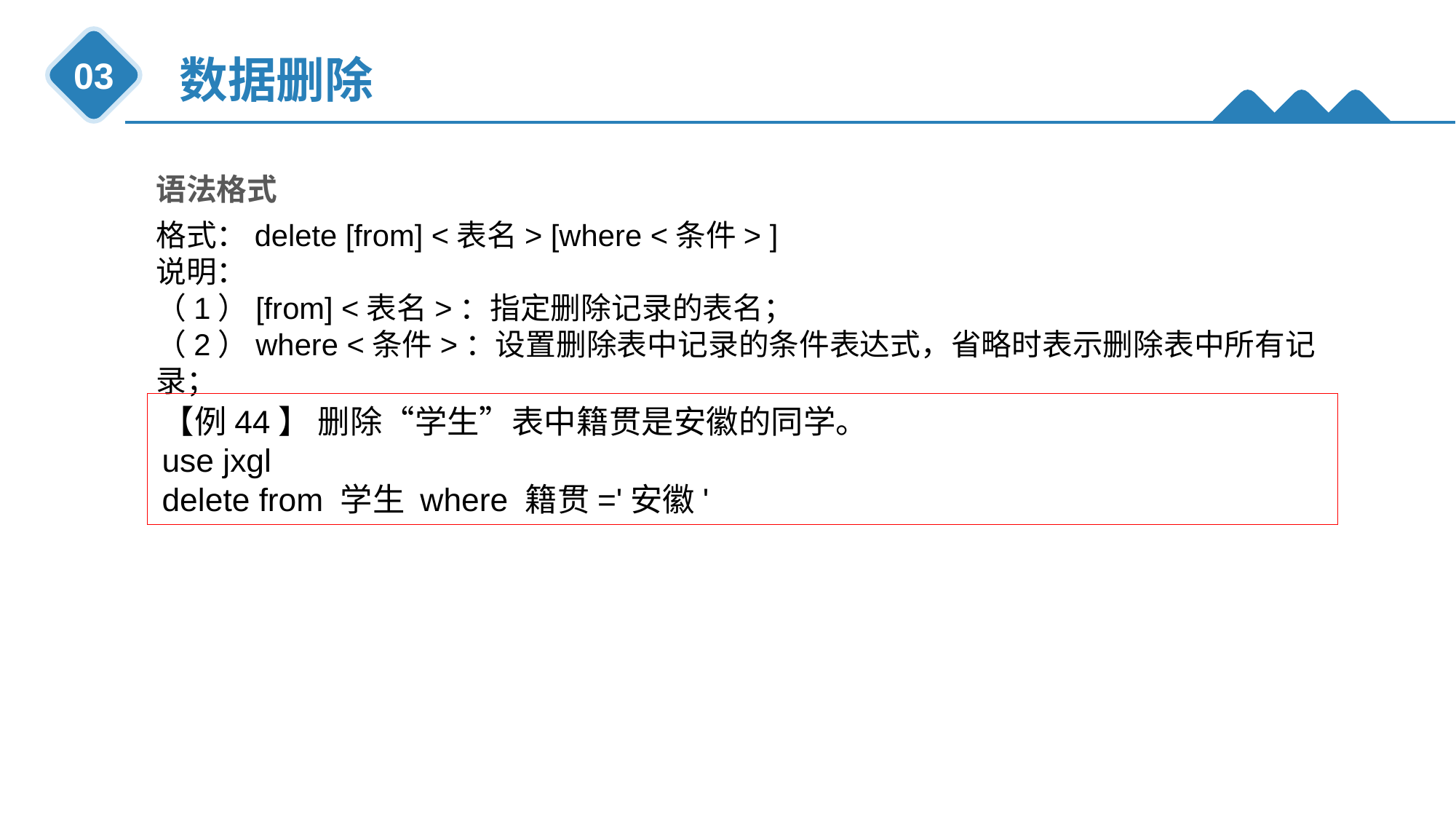

数据删除
03

语法格式
格式：delete [from] <表名> [where <条件> ]
说明：
（1）[from] <表名>：指定删除记录的表名；
（2）where <条件>：设置删除表中记录的条件表达式，省略时表示删除表中所有记录；
【例44】 删除“学生”表中籍贯是安徽的同学。
use jxgl
delete from 学生 where 籍贯='安徽'